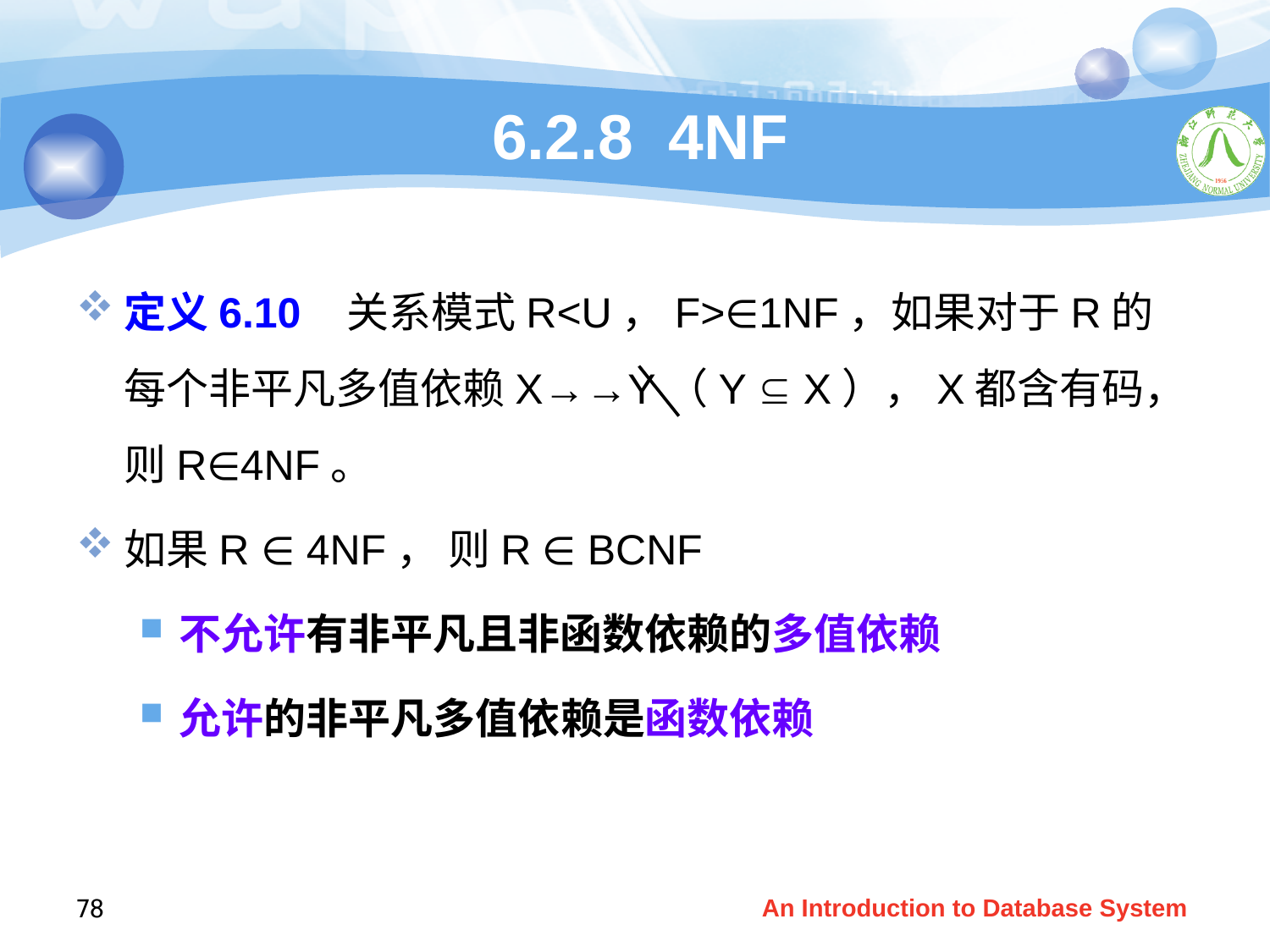

# 6.2.8  4NF
定义6.10   关系模式R<U，F>∈1NF，如果对于R的每个非平凡多值依赖X→→Y（Y ⊆ X），X都含有码，则R∈4NF。
如果R ∈ 4NF， 则R ∈ BCNF
不允许有非平凡且非函数依赖的多值依赖
允许的非平凡多值依赖是函数依赖

78
An Introduction to Database System